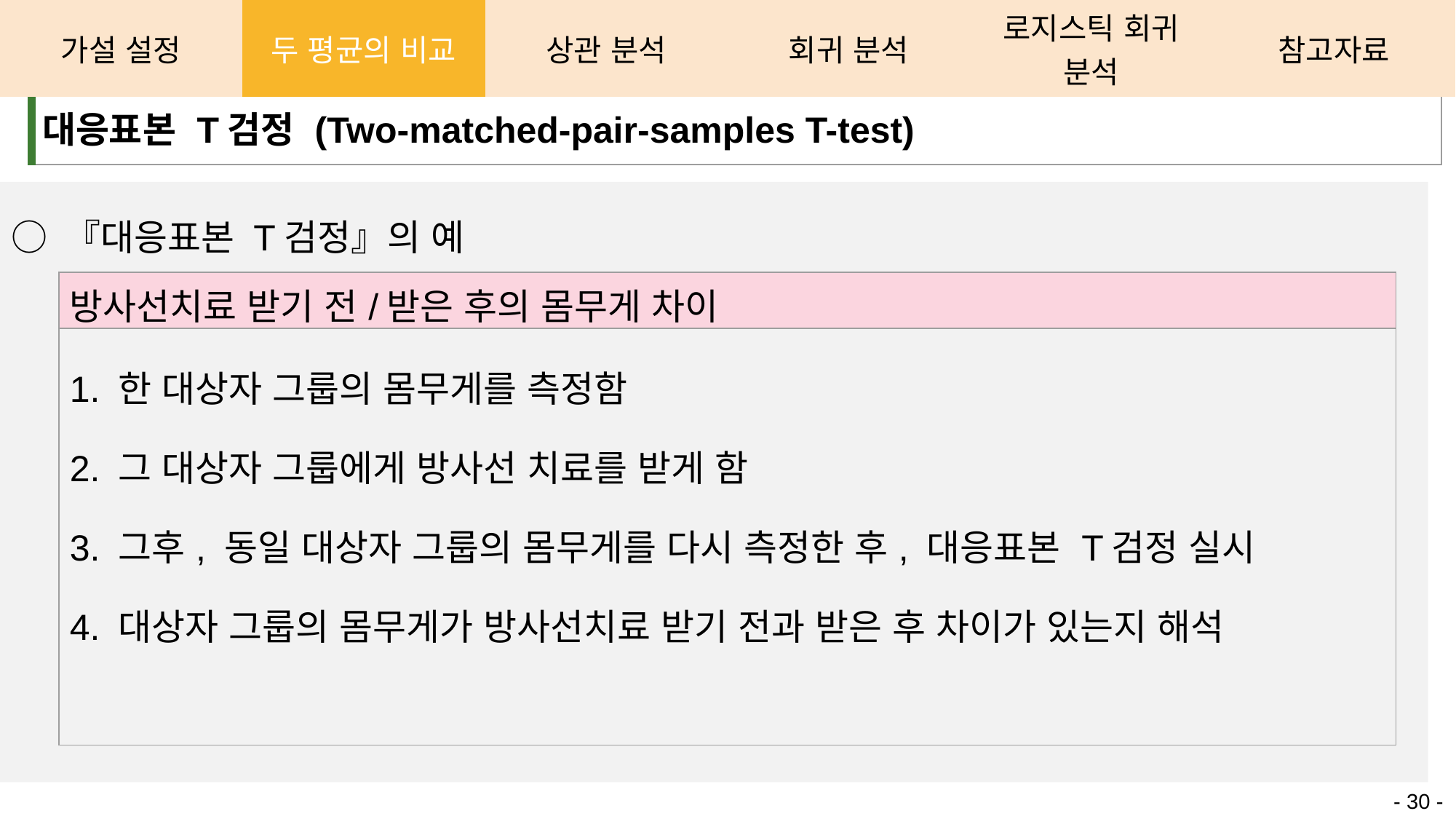

| 가설 설정 | 두 평균의 비교 | 상관 분석 | 회귀 분석 | 로지스틱 회귀 분석 | 참고자료 |
| --- | --- | --- | --- | --- | --- |
| 대응표본 T검정 (Two-matched-pair-samples T-test) |
| --- |
○ 『대응표본 T검정』의 예

| 방사선치료 받기 전/받은 후의 몸무게 차이 |
| --- |
| 1. 한 대상자 그룹의 몸무게를 측정함 2. 그 대상자 그룹에게 방사선 치료를 받게 함 3. 그후, 동일 대상자 그룹의 몸무게를 다시 측정한 후, 대응표본 T검정 실시 4. 대상자 그룹의 몸무게가 방사선치료 받기 전과 받은 후 차이가 있는지 해석 |
- 30 -